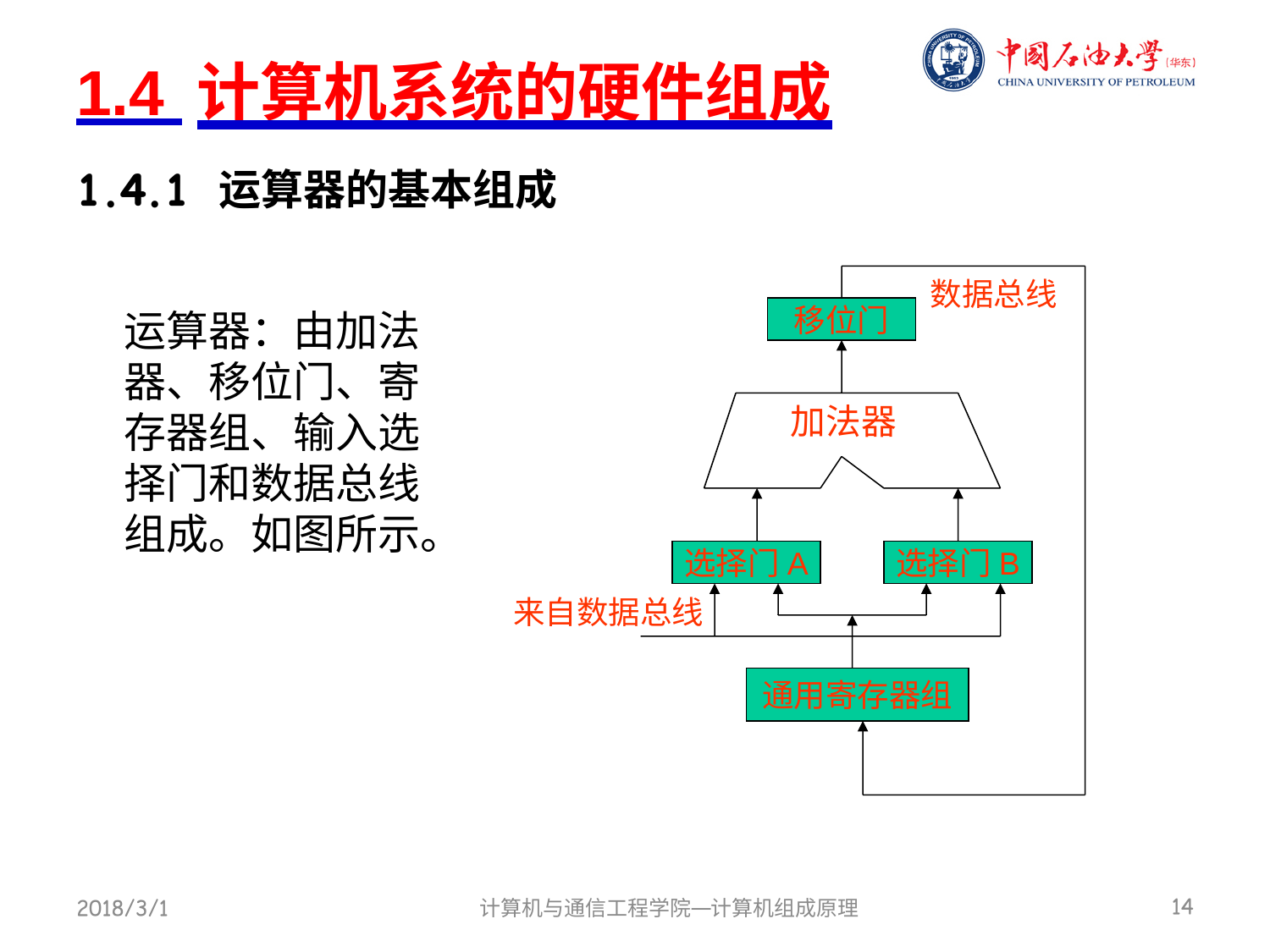

# 1.4 计算机系统的硬件组成
1.4.1 运算器的基本组成

    数据总线
运算器：由加法器、移位门、寄存器组、输入选择门和数据总线组成。如图所示。
移位门

加法器

选择门A
选择门B

来自数据总线

通用寄存器组

2018/3/1
计算机与通信工程学院—计算机组成原理
14